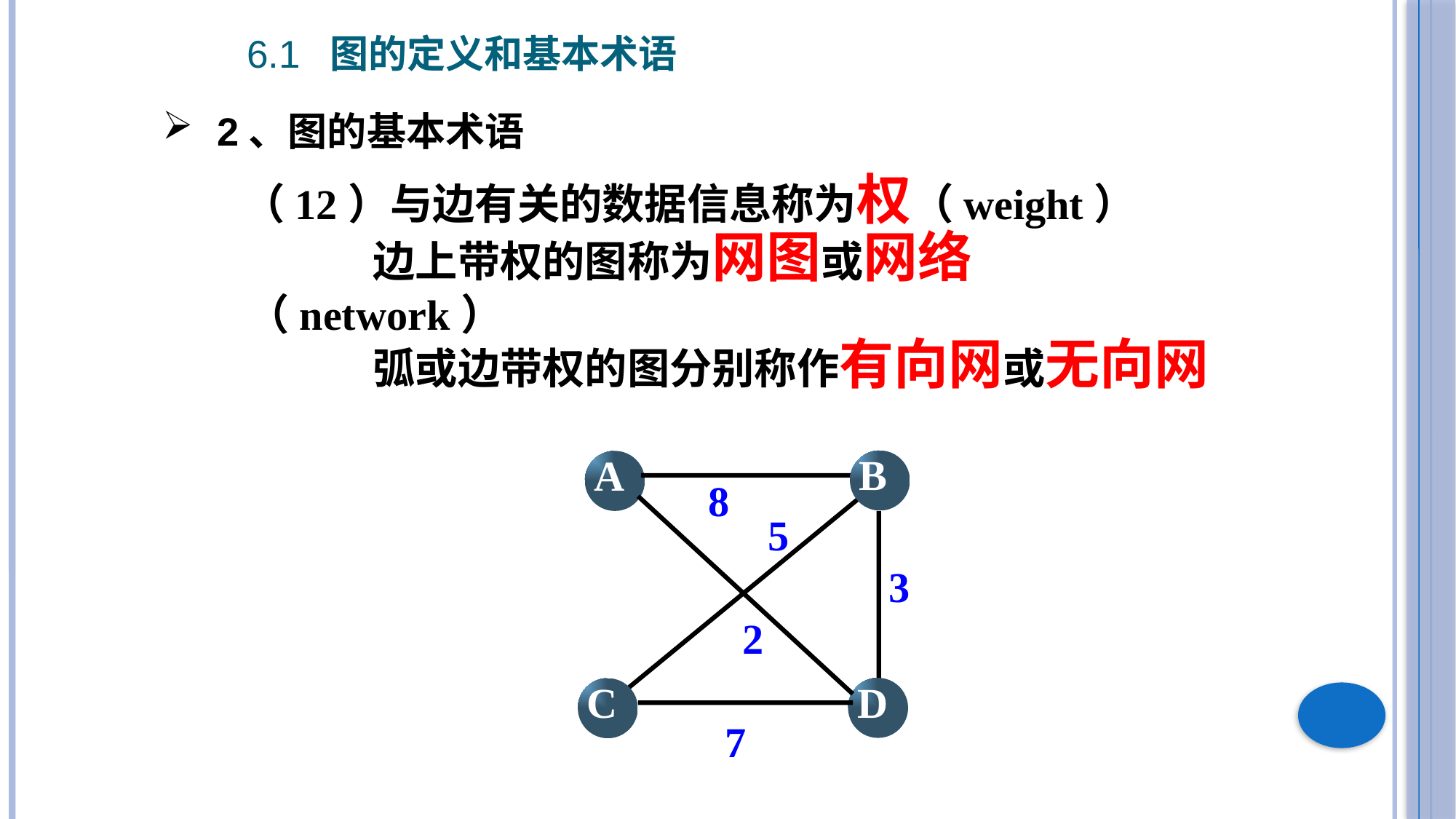

6.1  图的定义和基本术语
2、图的基本术语
（12）与边有关的数据信息称为权（weight）
            边上带权的图称为网图或网络（network）
            弧或边带权的图分别称作有向网或无向网
B
A

8

5

3
2
D
C

7